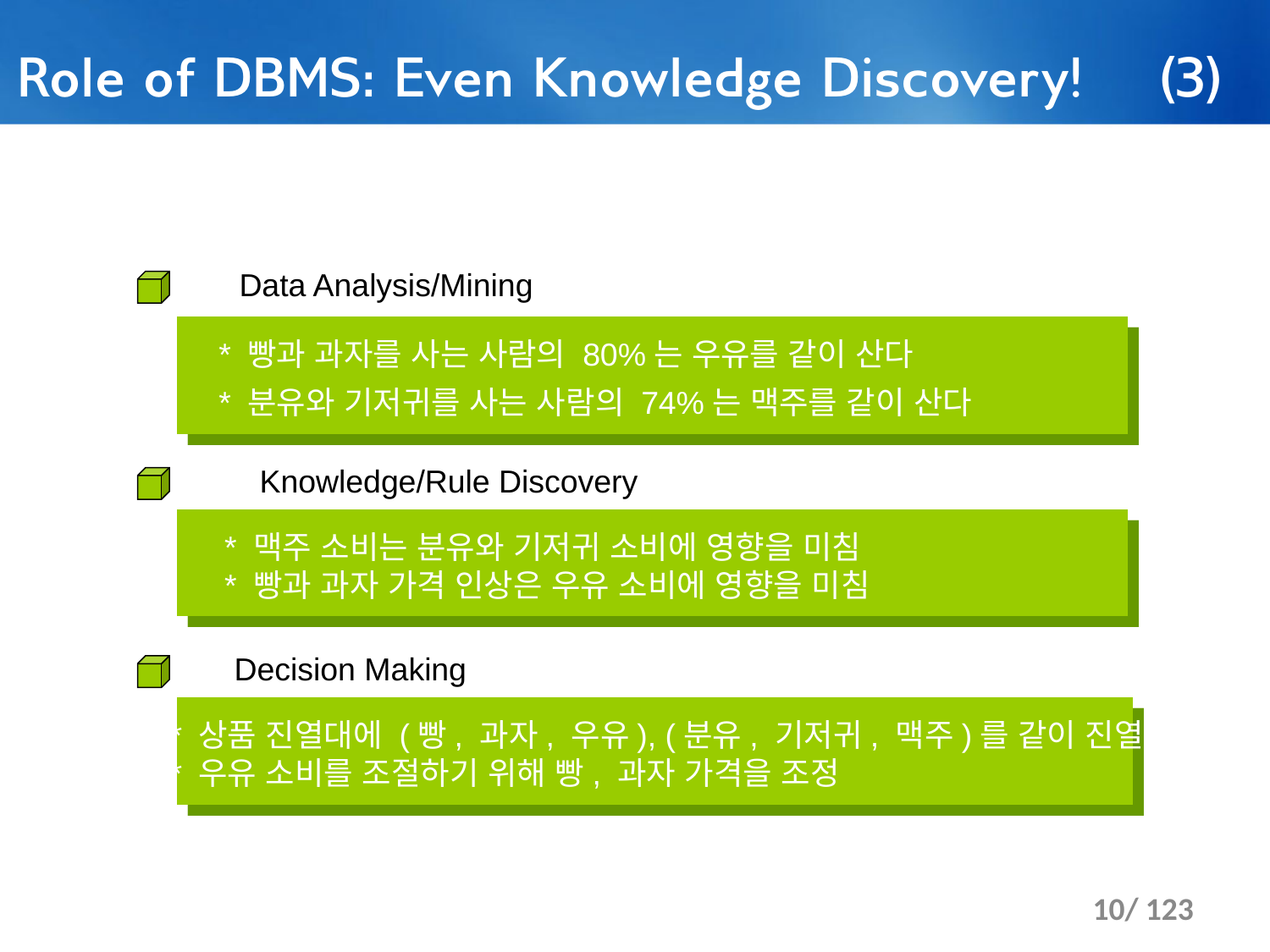

Role of DBMS: Even Knowledge Discovery!	(3)
Data Analysis/Mining

* 빵과 과자를 사는 사람의 80%는 우유를 같이 산다
* 분유와 기저귀를 사는 사람의 74%는 맥주를 같이 산다
 Knowledge/Rule Discovery

* 맥주 소비는 분유와 기저귀 소비에 영향을 미침
* 빵과 과자 가격 인상은 우유 소비에 영향을 미침
Decision Making

* 상품 진열대에 (빵, 과자, 우유), (분유, 기저귀, 맥주)를 같이 진열
* 우유 소비를 조절하기 위해 빵, 과자 가격을 조정
10